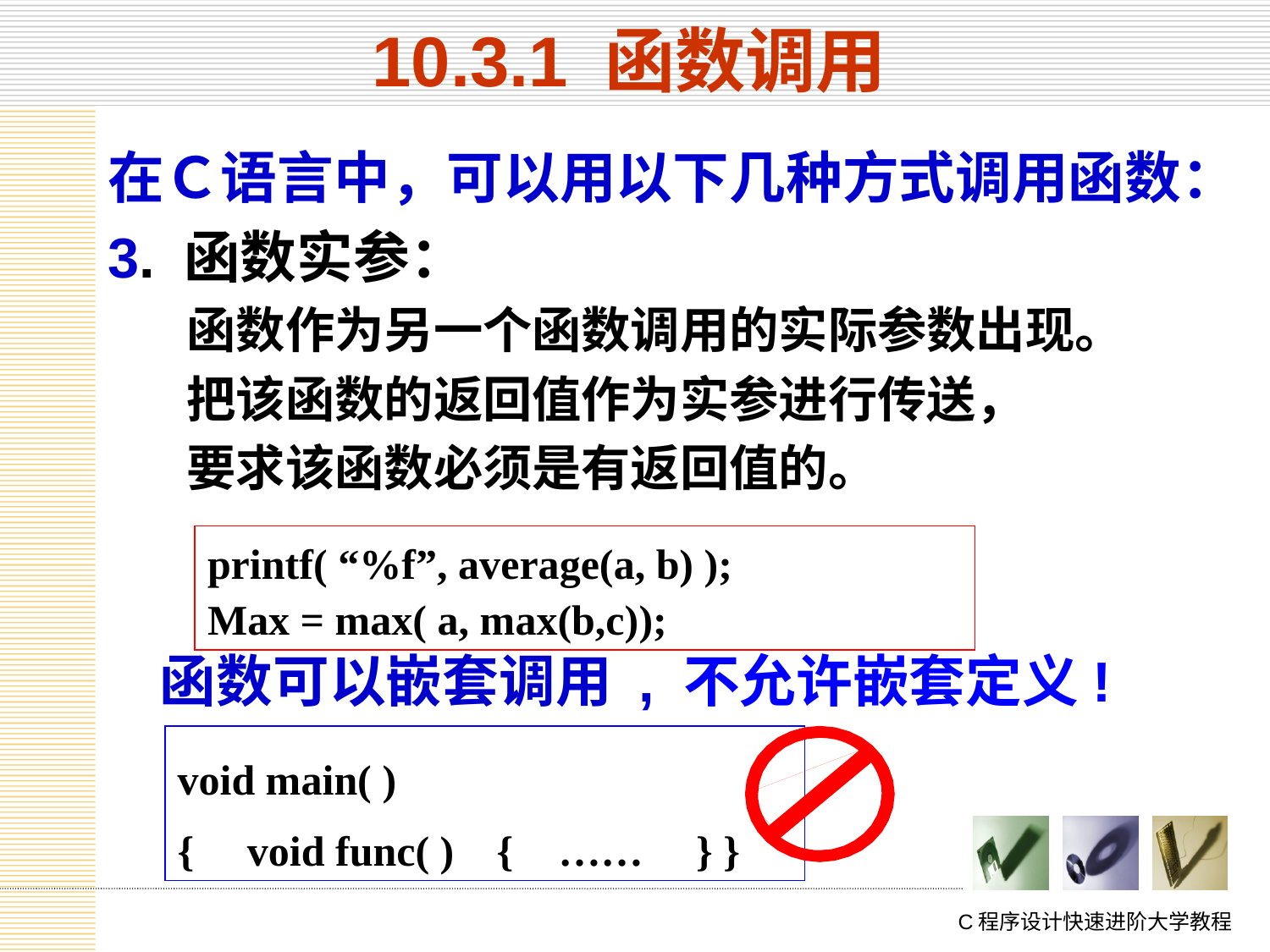

# 10.3.1 函数调用
在Ｃ语言中，可以用以下几种方式调用函数：
3. 函数实参：
      函数作为另一个函数调用的实际参数出现。
      把该函数的返回值作为实参进行传送，
      要求该函数必须是有返回值的。

   函数可以嵌套调用 , 不允许嵌套定义!

printf( “%f”, average(a, b) );
Max = max( a, max(b,c));
void main( )
{     void func( )    {  	……     } }

24
C程序设计快速进阶大学教程